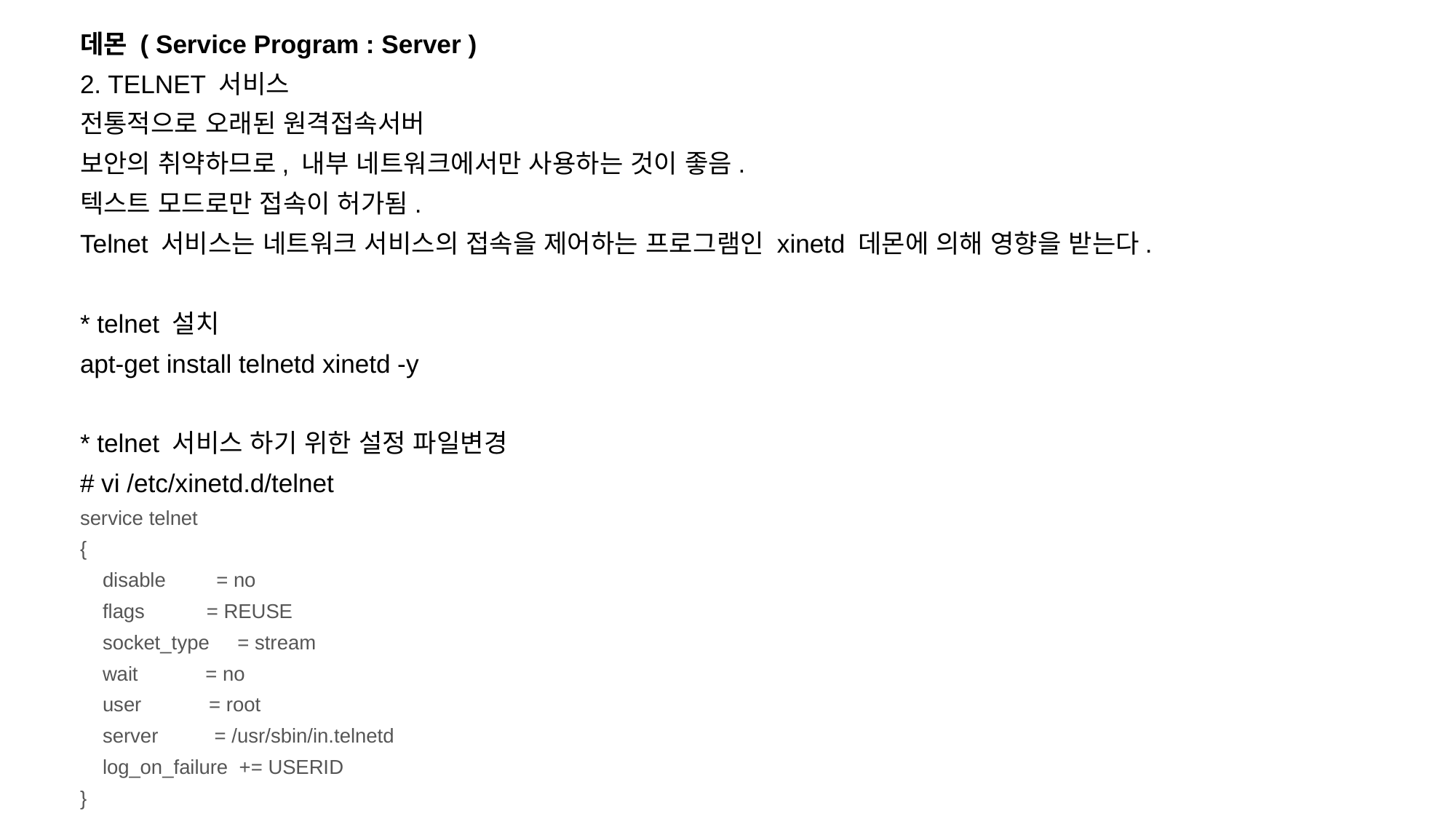

데몬 ( Service Program : Server )
2. TELNET 서비스
전통적으로 오래된 원격접속서버
보안의 취약하므로, 내부 네트워크에서만 사용하는 것이 좋음.
텍스트 모드로만 접속이 허가됨.
Telnet 서비스는 네트워크 서비스의 접속을 제어하는 프로그램인 xinetd 데몬에 의해 영향을 받는다.

* telnet 설치
apt-get install telnetd xinetd -y

* telnet 서비스 하기 위한 설정 파일변경
# vi /etc/xinetd.d/telnet
service telnet
{
    disable         = no
    flags           = REUSE
    socket_type     = stream
    wait            = no
    user            = root
    server          = /usr/sbin/in.telnetd
    log_on_failure  += USERID
}